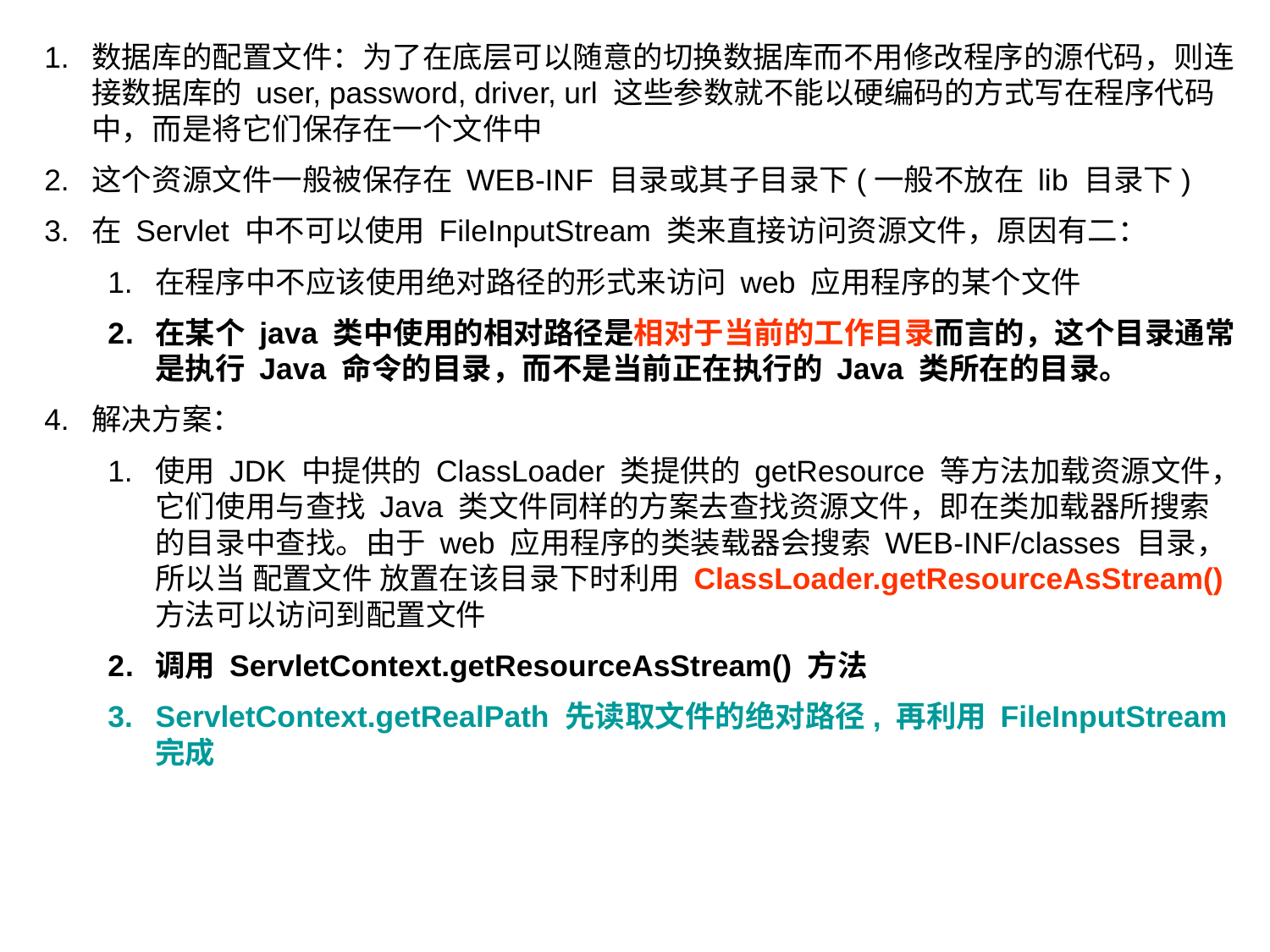

数据库的配置文件：为了在底层可以随意的切换数据库而不用修改程序的源代码，则连接数据库的 user, password, driver, url 这些参数就不能以硬编码的方式写在程序代码中，而是将它们保存在一个文件中
这个资源文件一般被保存在 WEB-INF 目录或其子目录下(一般不放在 lib 目录下)
在 Servlet 中不可以使用 FileInputStream 类来直接访问资源文件，原因有二：
在程序中不应该使用绝对路径的形式来访问 web 应用程序的某个文件
在某个 java 类中使用的相对路径是相对于当前的工作目录而言的，这个目录通常是执行 Java 命令的目录，而不是当前正在执行的 Java 类所在的目录。
解决方案：
使用 JDK 中提供的 ClassLoader 类提供的 getResource 等方法加载资源文件，它们使用与查找 Java 类文件同样的方案去查找资源文件，即在类加载器所搜索的目录中查找。由于 web 应用程序的类装载器会搜索 WEB-INF/classes 目录，所以当 配置文件 放置在该目录下时利用 ClassLoader.getResourceAsStream() 方法可以访问到配置文件
调用 ServletContext.getResourceAsStream() 方法
ServletContext.getRealPath 先读取文件的绝对路径, 再利用 FileInputStream 完成